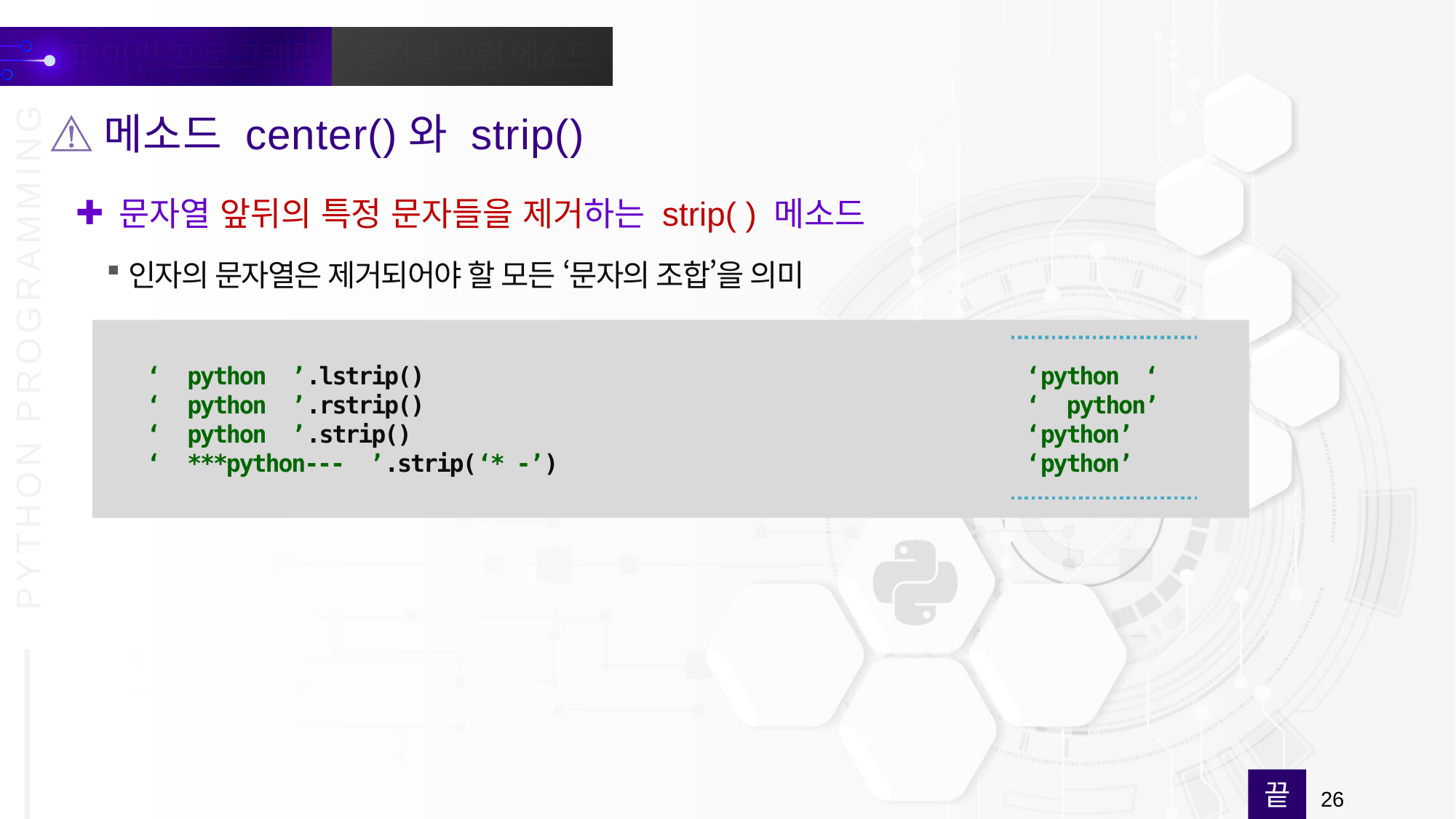

메소드 center()와 strip()
문자열 앞뒤의 특정 문자들을 제거하는 strip( ) 메소드
인자의 문자열은 제거되어야 할 모든 ‘문자의 조합’을 의미
‘  python  ’.lstrip()
‘  python  ’.rstrip()
‘  python  ’.strip()
‘  ***python---  ’.strip(‘* -’)
‘python  ‘
‘  python’
‘python’
‘python’
끝
26